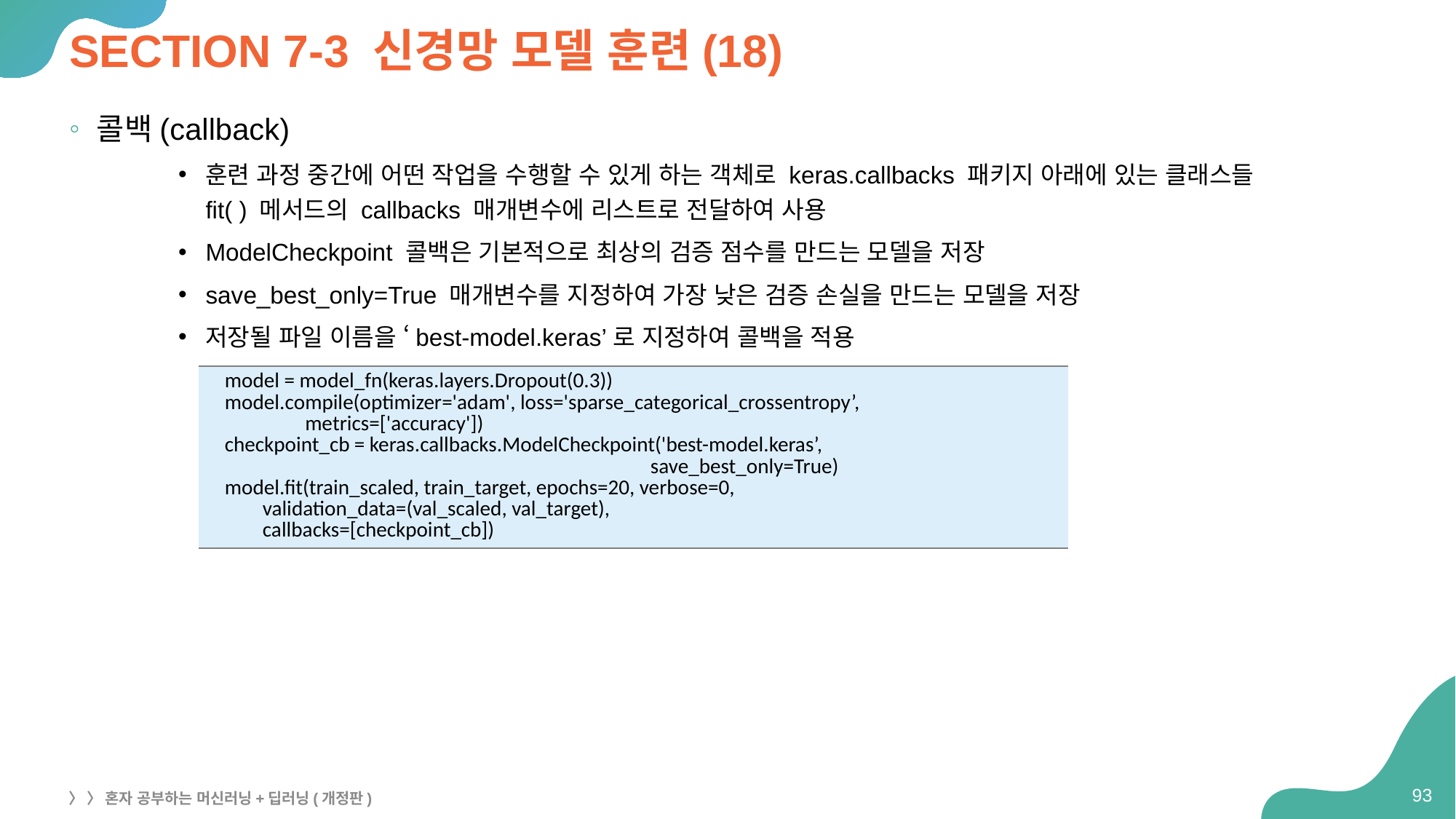

# SECTION 7-3 신경망 모델 훈련(18)
콜백(callback)
훈련 과정 중간에 어떤 작업을 수행할 수 있게 하는 객체로 keras.callbacks 패키지 아래에 있는 클래스들
fit( ) 메서드의 callbacks 매개변수에 리스트로 전달하여 사용
ModelCheckpoint 콜백은 기본적으로 최상의 검증 점수를 만드는 모델을 저장
save_best_only=True 매개변수를 지정하여 가장 낮은 검증 손실을 만드는 모델을 저장
저장될 파일 이름을 ‘best-model.keras’로 지정하여 콜백을 적용
| model = model\_fn(keras.layers.Dropout(0.3)) model.compile(optimizer='adam', loss='sparse\_categorical\_crossentropy’, metrics=['accuracy']) checkpoint\_cb = keras.callbacks.ModelCheckpoint('best-model.keras’, save\_best\_only=True) model.fit(train\_scaled, train\_target, epochs=20, verbose=0, validation\_data=(val\_scaled, val\_target), callbacks=[checkpoint\_cb]) |
| --- |
93
〉 〉 혼자 공부하는 머신러닝+딥러닝(개정판)